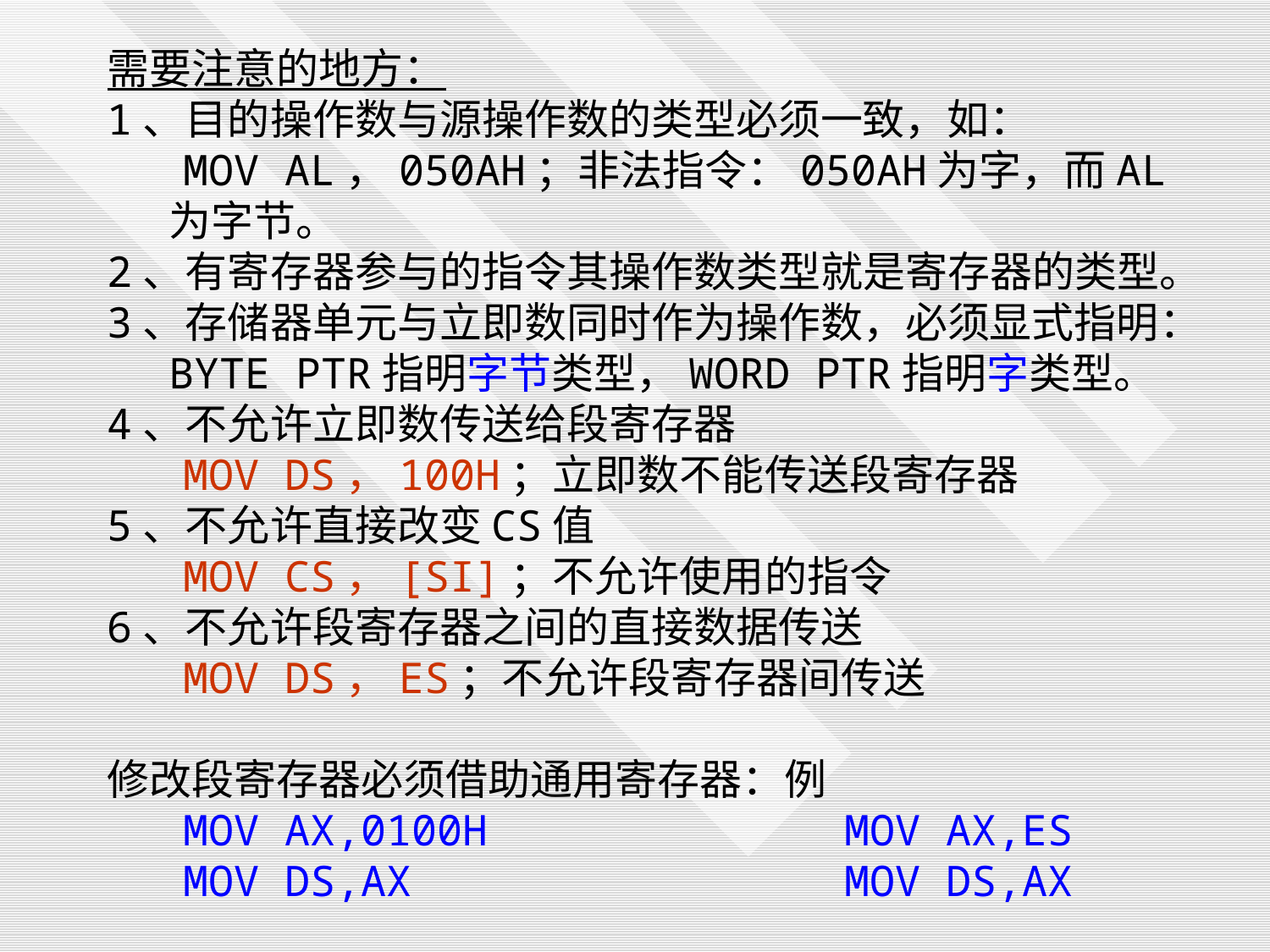

需要注意的地方：
1、目的操作数与源操作数的类型必须一致，如：
   MOV AL，050AH；非法指令：050AH为字，而AL为字节。
2、有寄存器参与的指令其操作数类型就是寄存器的类型。
3、存储器单元与立即数同时作为操作数，必须显式指明：BYTE PTR指明字节类型，WORD PTR指明字类型。
4、不允许立即数传送给段寄存器
   MOV DS，100H；立即数不能传送段寄存器
5、不允许直接改变CS值
   MOV CS，[SI]；不允许使用的指令
6、不允许段寄存器之间的直接数据传送
   MOV DS，ES；不允许段寄存器间传送

修改段寄存器必须借助通用寄存器：例
   MOV AX,0100H              MOV AX,ES
   MOV DS,AX                 MOV DS,AX